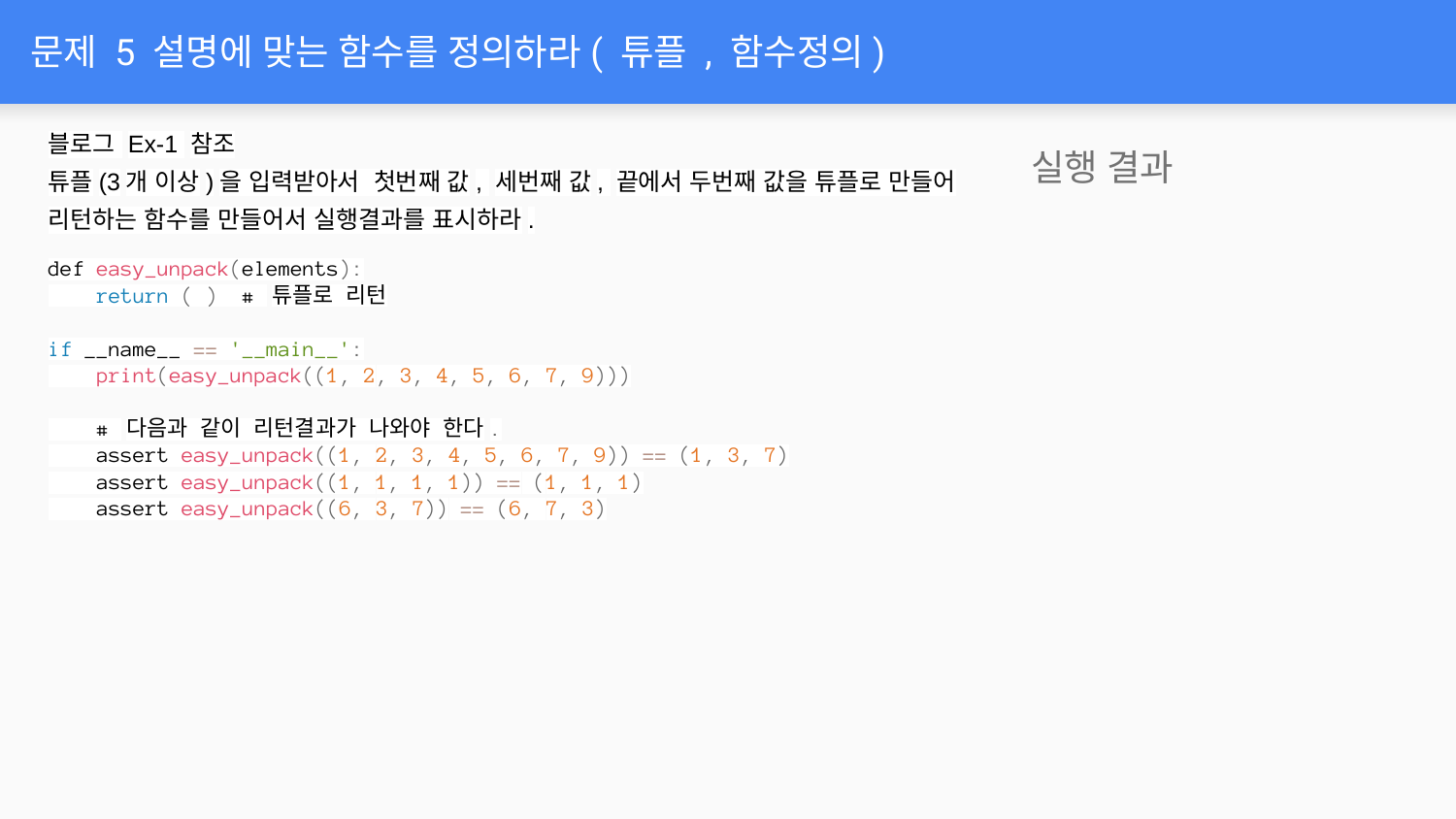

# 문제 5 설명에 맞는 함수를 정의하라( 튜플 , 함수정의)
블로그 Ex-1 참조
튜플(3개 이상)을 입력받아서  첫번째 값, 세번째 값, 끝에서 두번째 값을 튜플로 만들어 리턴하는 함수를 만들어서 실행결과를 표시하라.

실행 결과
def easy_unpack(elements):
    return ( )  # 튜플로 리턴

if __name__ == '__main__':
    print(easy_unpack((1, 2, 3, 4, 5, 6, 7, 9)))

    # 다음과 같이 리턴결과가 나와야 한다.
    assert easy_unpack((1, 2, 3, 4, 5, 6, 7, 9)) == (1, 3, 7)
    assert easy_unpack((1, 1, 1, 1)) == (1, 1, 1)
    assert easy_unpack((6, 3, 7)) == (6, 7, 3)